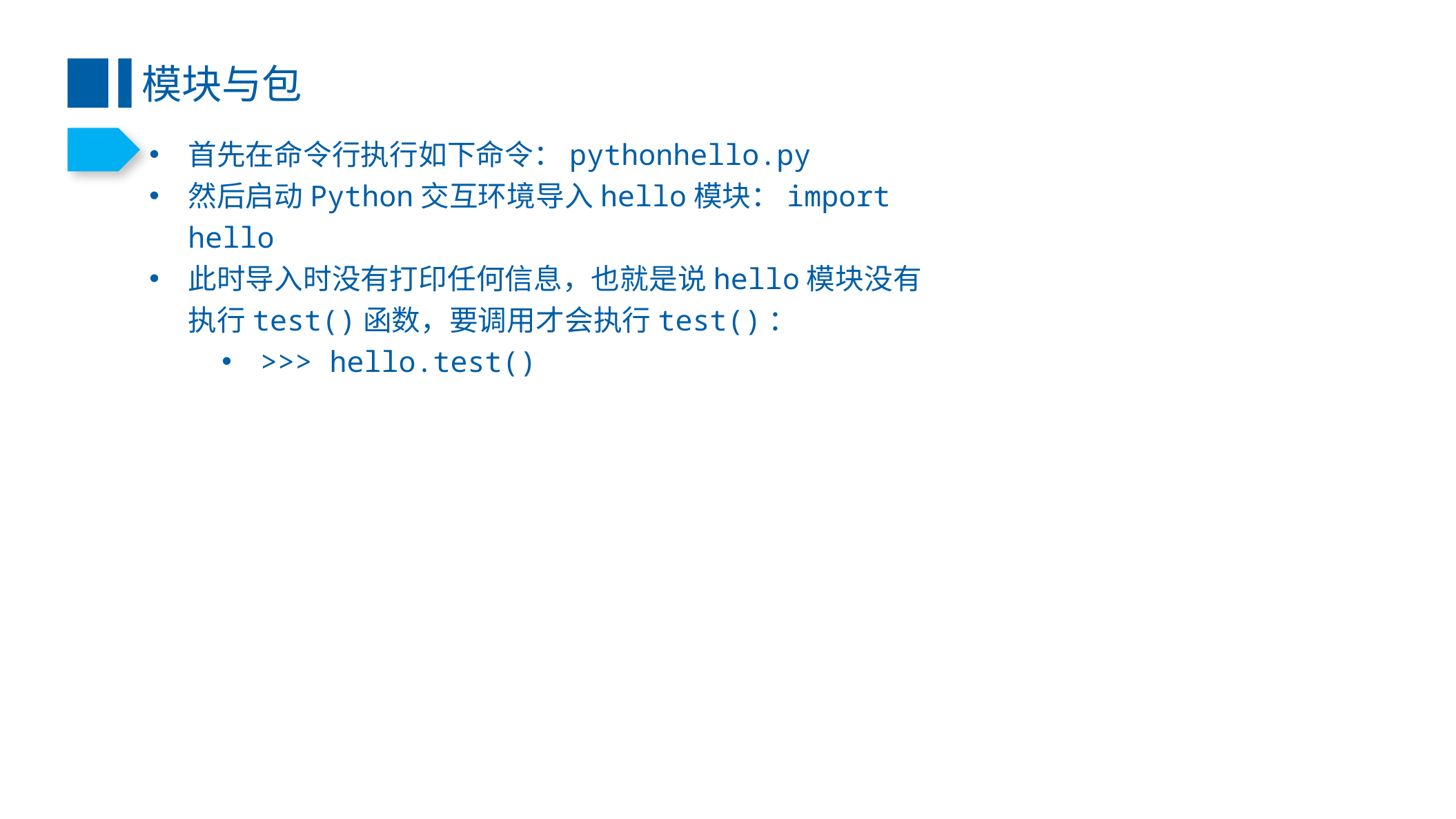

模块与包

首先在命令行执行如下命令：pythonhello.py
然后启动Python交互环境导入hello模块：import hello
此时导入时没有打印任何信息，也就是说hello模块没有执行test()函数，要调用才会执行test()：
>>> hello.test()